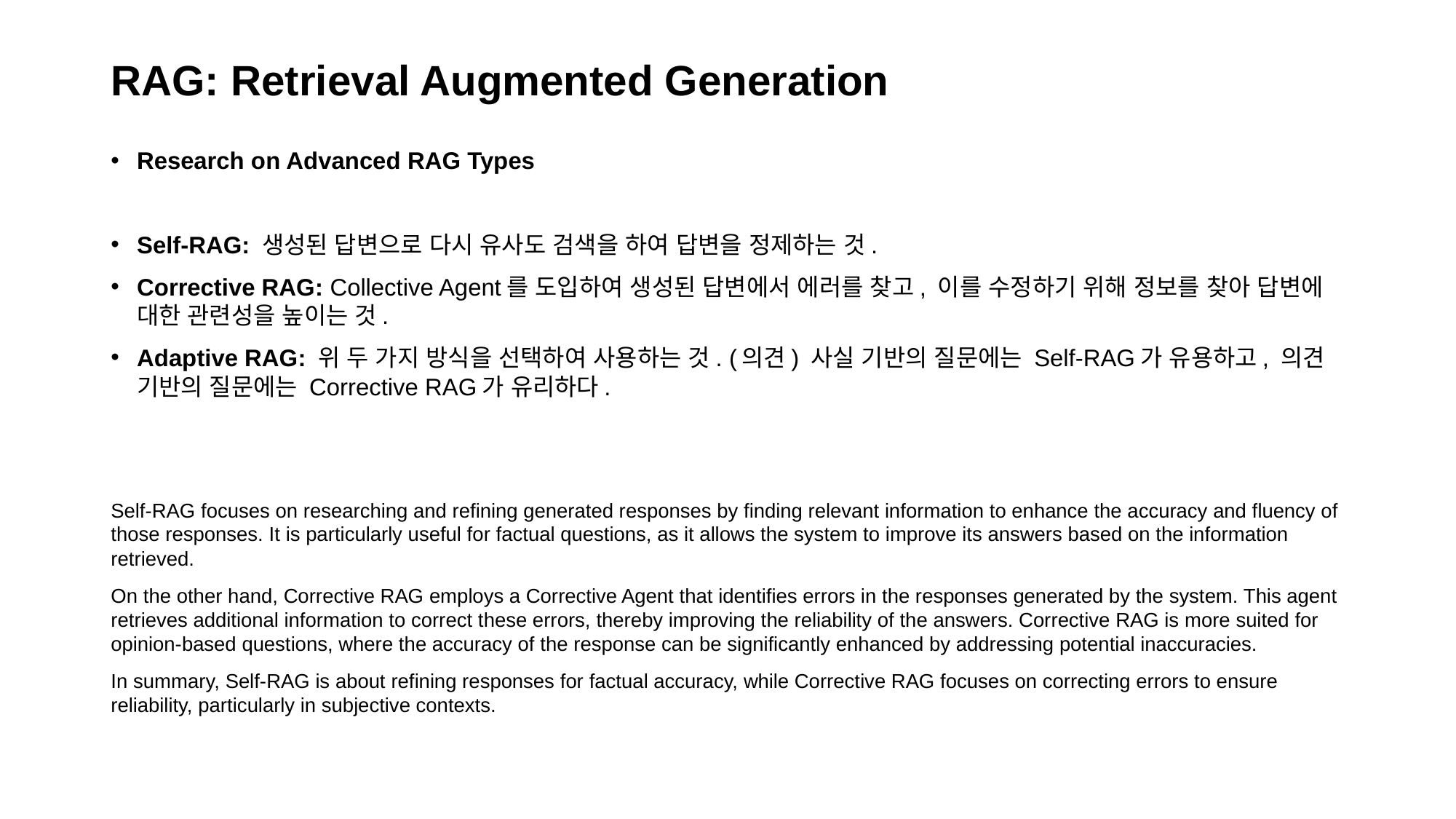

# RAG: Retrieval Augmented Generation
Research on Advanced RAG Types

Self-RAG: 생성된 답변으로 다시 유사도 검색을 하여 답변을 정제하는 것.
Corrective RAG: Collective Agent를 도입하여 생성된 답변에서 에러를 찾고, 이를 수정하기 위해 정보를 찾아 답변에 대한 관련성을 높이는 것.
Adaptive RAG: 위 두 가지 방식을 선택하여 사용하는 것. (의견) 사실 기반의 질문에는 Self-RAG가 유용하고, 의견 기반의 질문에는 Corrective RAG가 유리하다.

Self-RAG focuses on researching and refining generated responses by finding relevant information to enhance the accuracy and fluency of those responses. It is particularly useful for factual questions, as it allows the system to improve its answers based on the information retrieved.
On the other hand, Corrective RAG employs a Corrective Agent that identifies errors in the responses generated by the system. This agent retrieves additional information to correct these errors, thereby improving the reliability of the answers. Corrective RAG is more suited for opinion-based questions, where the accuracy of the response can be significantly enhanced by addressing potential inaccuracies.
In summary, Self-RAG is about refining responses for factual accuracy, while Corrective RAG focuses on correcting errors to ensure reliability, particularly in subjective contexts.